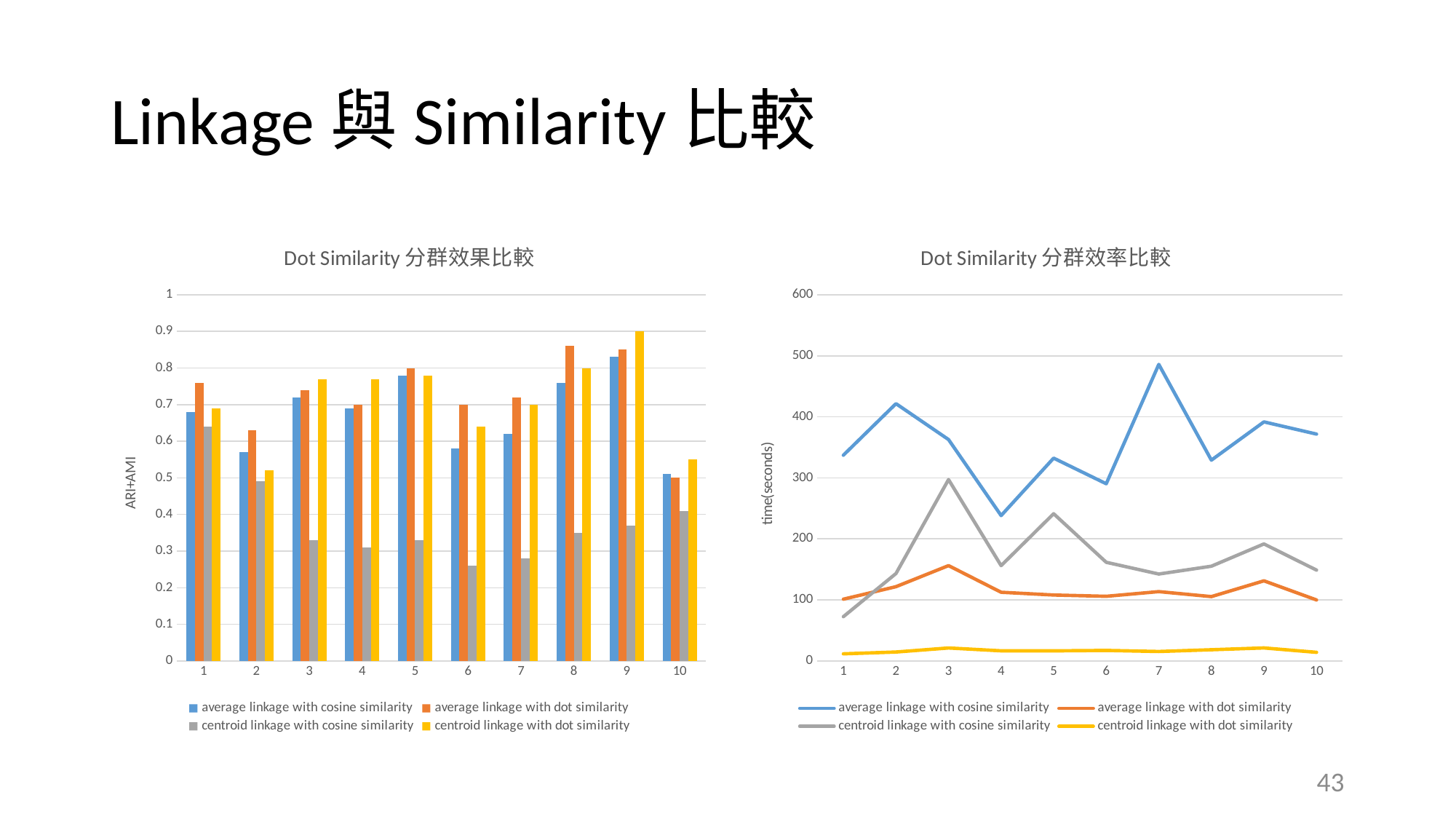

# Linkage與Similarity比較

### Chart: Dot Similarity分群效果比較

| Category | average linkage with cosine similarity | average linkage with dot similarity | centroid linkage with cosine similarity | centroid linkage with dot similarity |
|---|---|---|---|---|

### Chart: Dot Similarity分群效率比較

| Category | average linkage with cosine similarity | average linkage with dot similarity | centroid linkage with cosine similarity | centroid linkage with dot similarity |
|---|---|---|---|---|
43